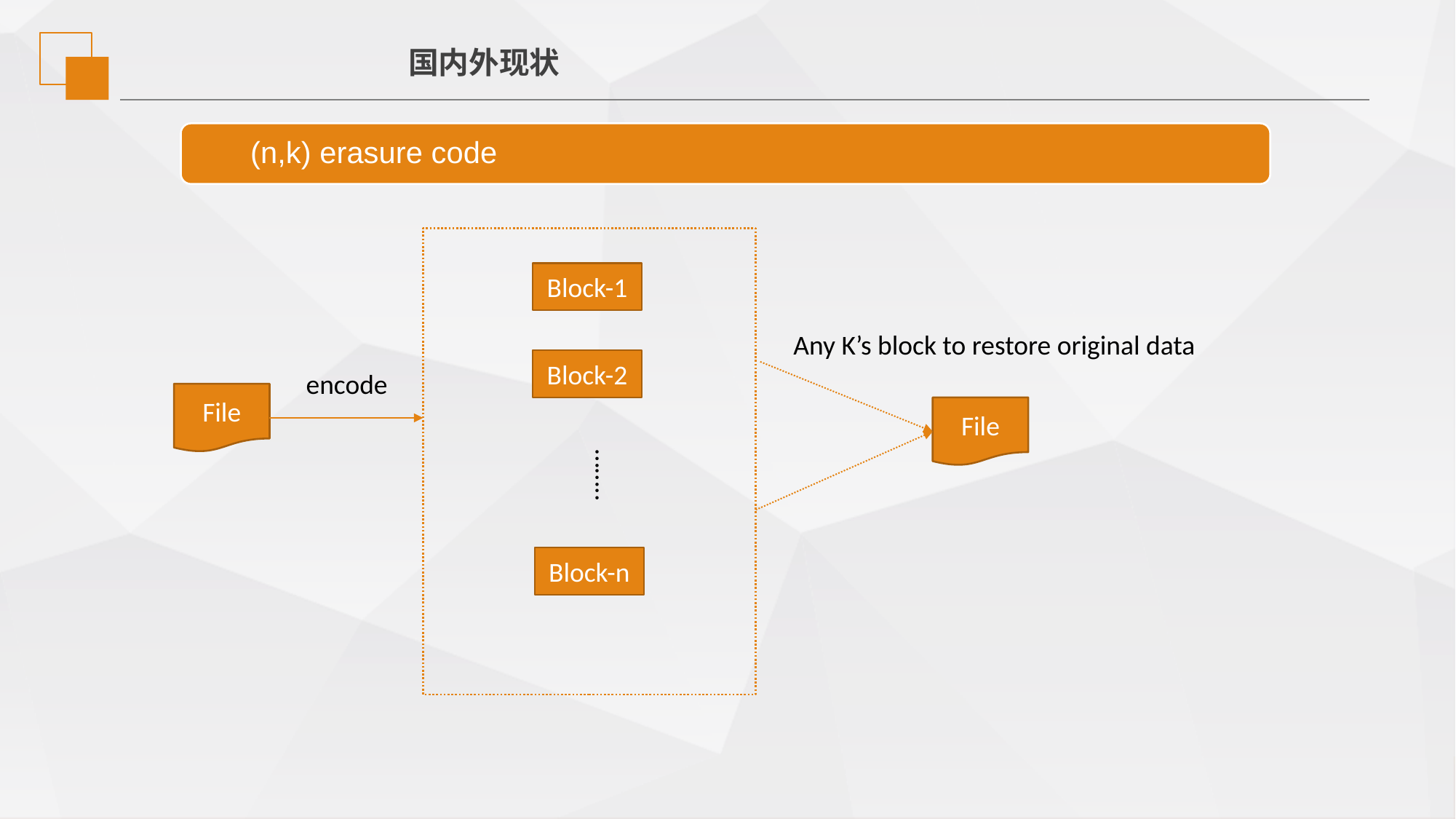

国内外现状
(n,k) erasure code

Block-1
Block-2
Block-n
……..
Any K’s block to restore original data
encode
File
File